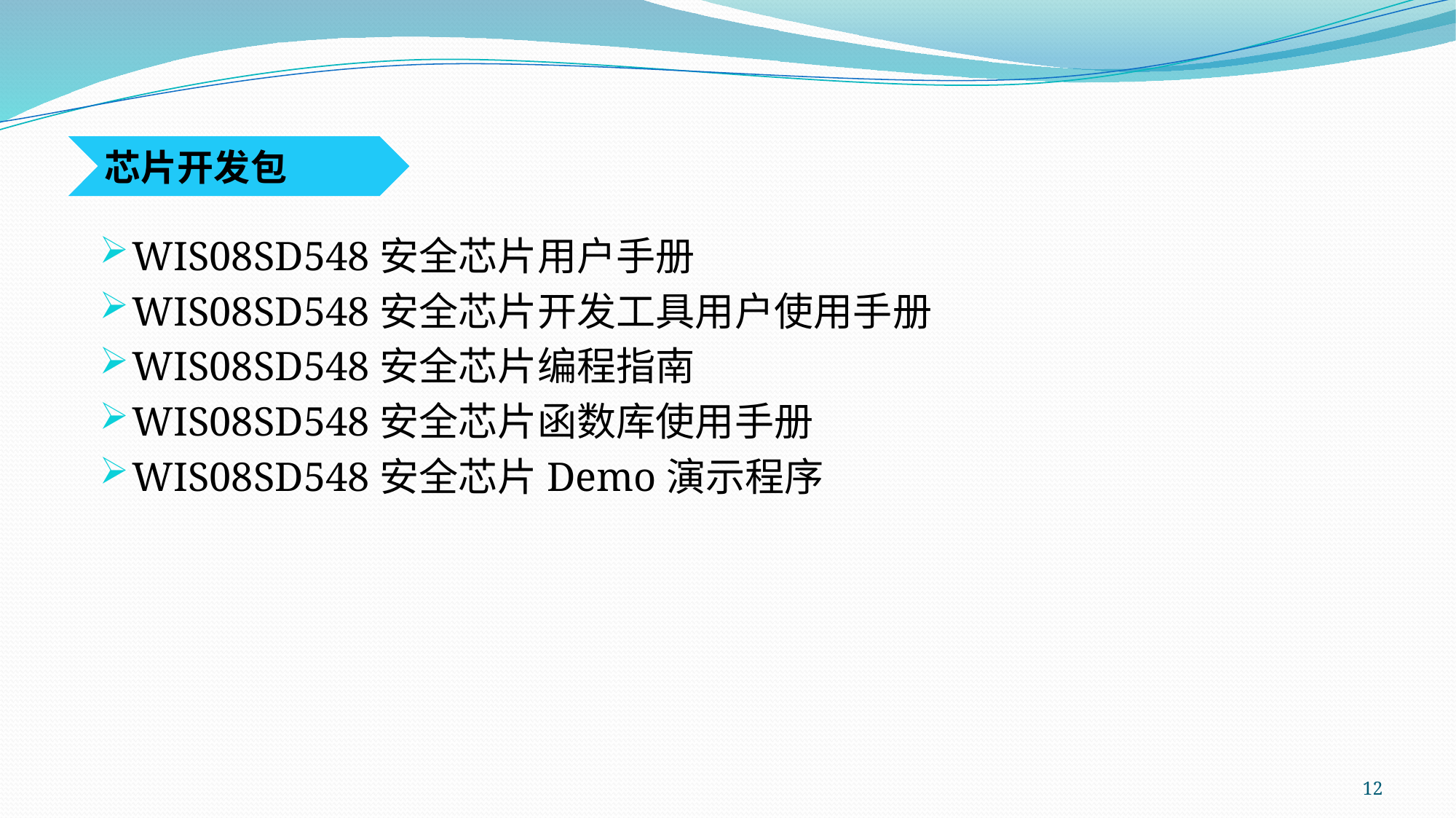

芯片开发包

WIS08SD548安全芯片用户手册
WIS08SD548安全芯片开发工具用户使用手册
WIS08SD548安全芯片编程指南
WIS08SD548安全芯片函数库使用手册
WIS08SD548安全芯片Demo演示程序

12